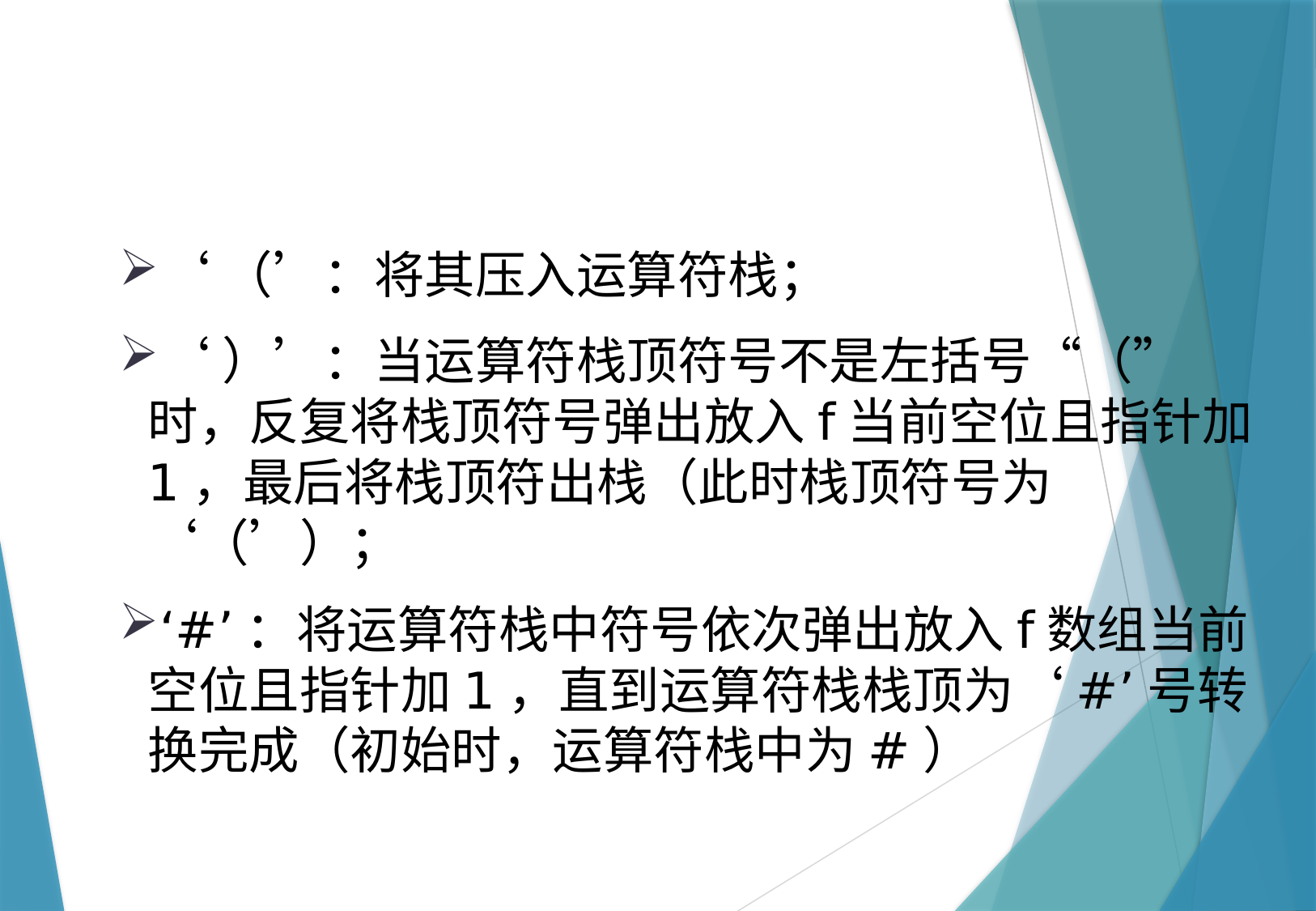

‘（’：将其压入运算符栈；
‘）’：当运算符栈顶符号不是左括号“（”时，反复将栈顶符号弹出放入f当前空位且指针加1，最后将栈顶符出栈（此时栈顶符号为‘（’）；
‘#’：将运算符栈中符号依次弹出放入f数组当前空位且指针加1，直到运算符栈栈顶为‘#’号转换完成（初始时，运算符栈中为#）